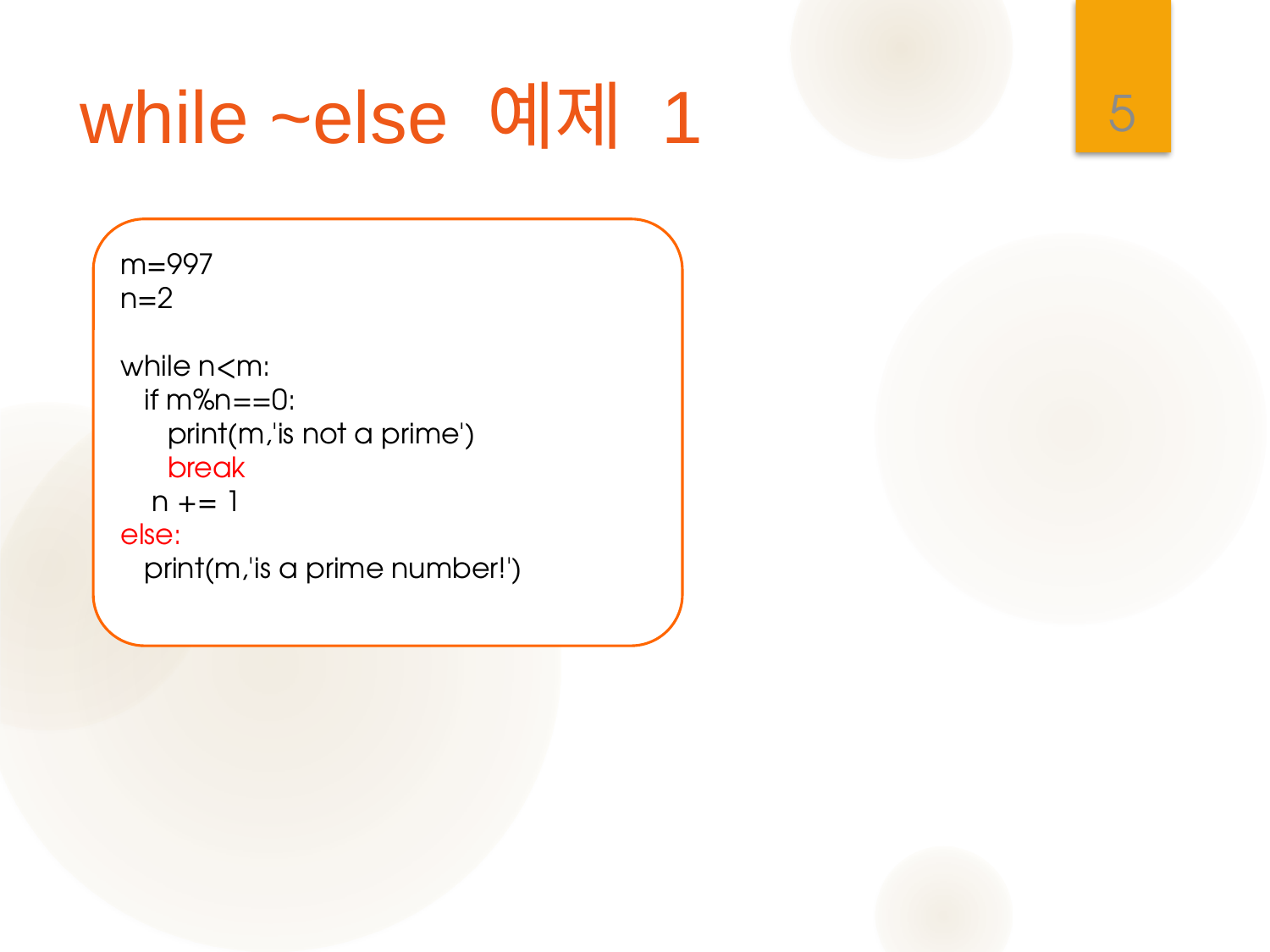

5
# while ~else 예제 1

m=997
n=2

while n<m:
   if m%n==0:
      print(m,'is not a prime')
      break
    n += 1
else:
   print(m,'is a prime number!')